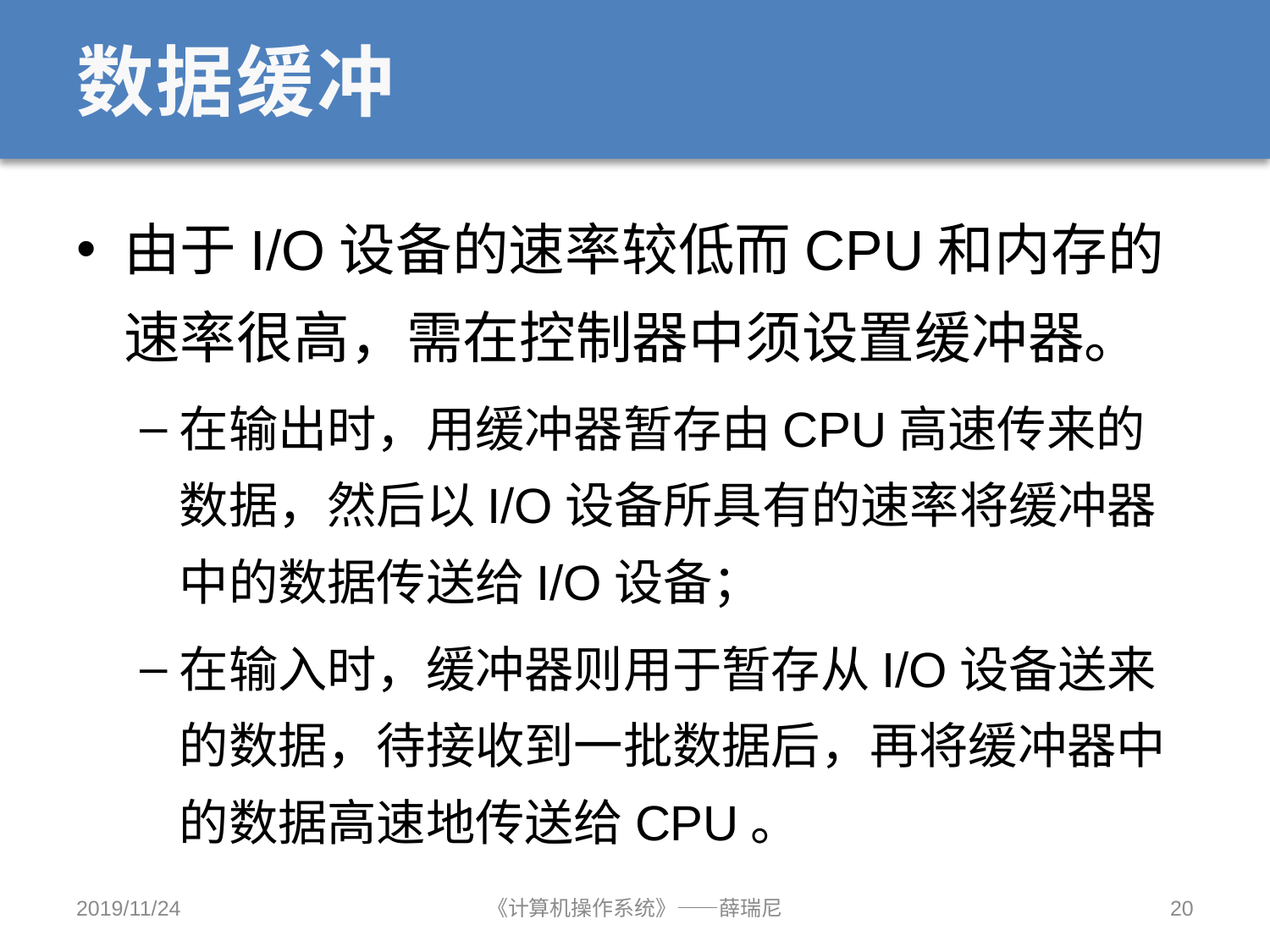

# 数据缓冲
由于I/O设备的速率较低而CPU和内存的速率很高，需在控制器中须设置缓冲器。
在输出时，用缓冲器暂存由CPU高速传来的数据，然后以I/O设备所具有的速率将缓冲器中的数据传送给I/O设备；
在输入时，缓冲器则用于暂存从I/O设备送来的数据，待接收到一批数据后，再将缓冲器中的数据高速地传送给CPU。
2019/11/24
《计算机操作系统》——薛瑞尼
20